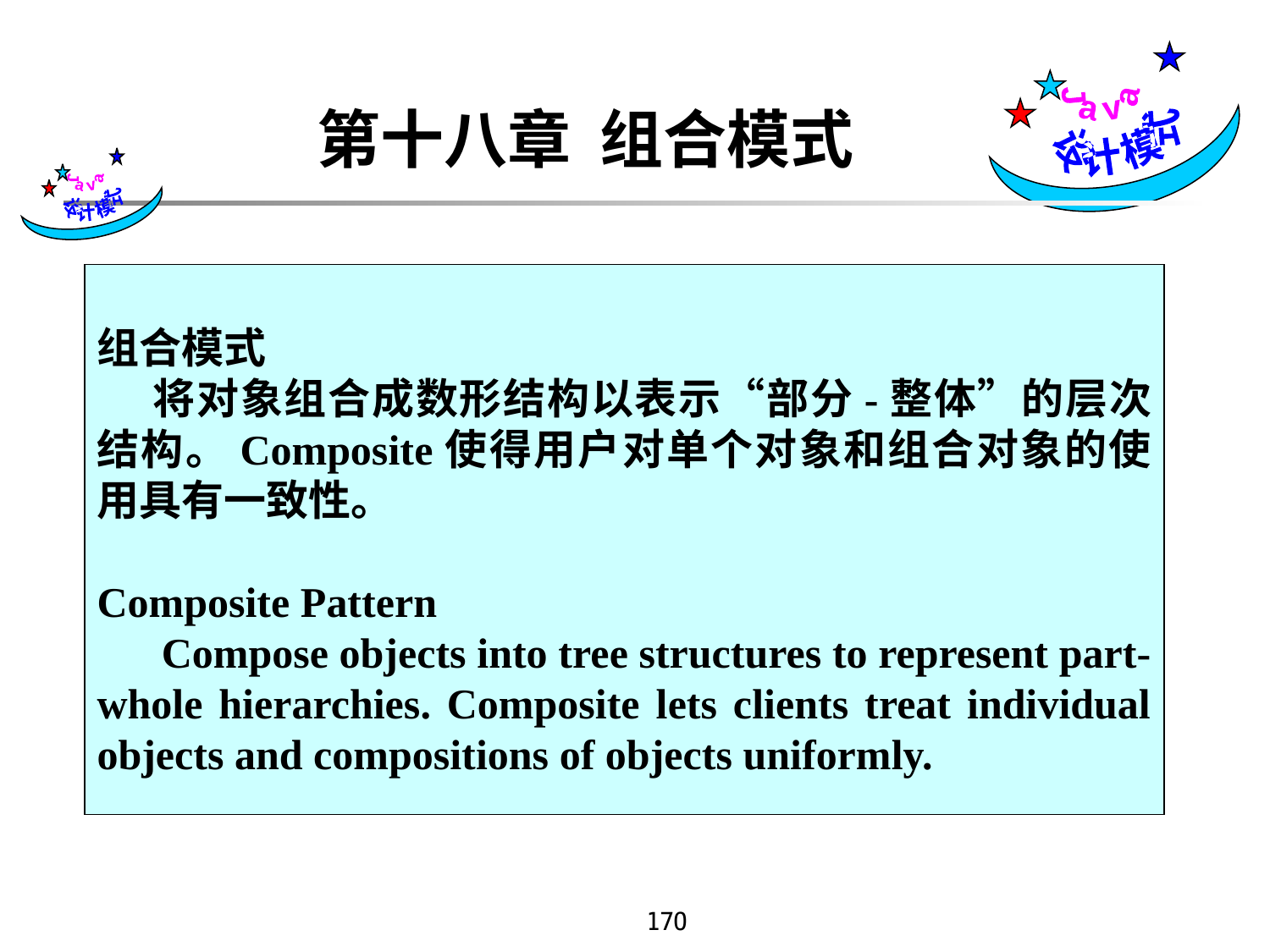

Java
设计模式

# 第十八章  组合模式

  Java
设计模式

组合模式
    将对象组合成数形结构以表示“部分-整体”的层次结构。Composite使得用户对单个对象和组合对象的使用具有一致性。

Composite Pattern
      Compose objects into tree structures to represent part-whole hierarchies. Composite lets clients treat individual objects and compositions of objects uniformly.

170